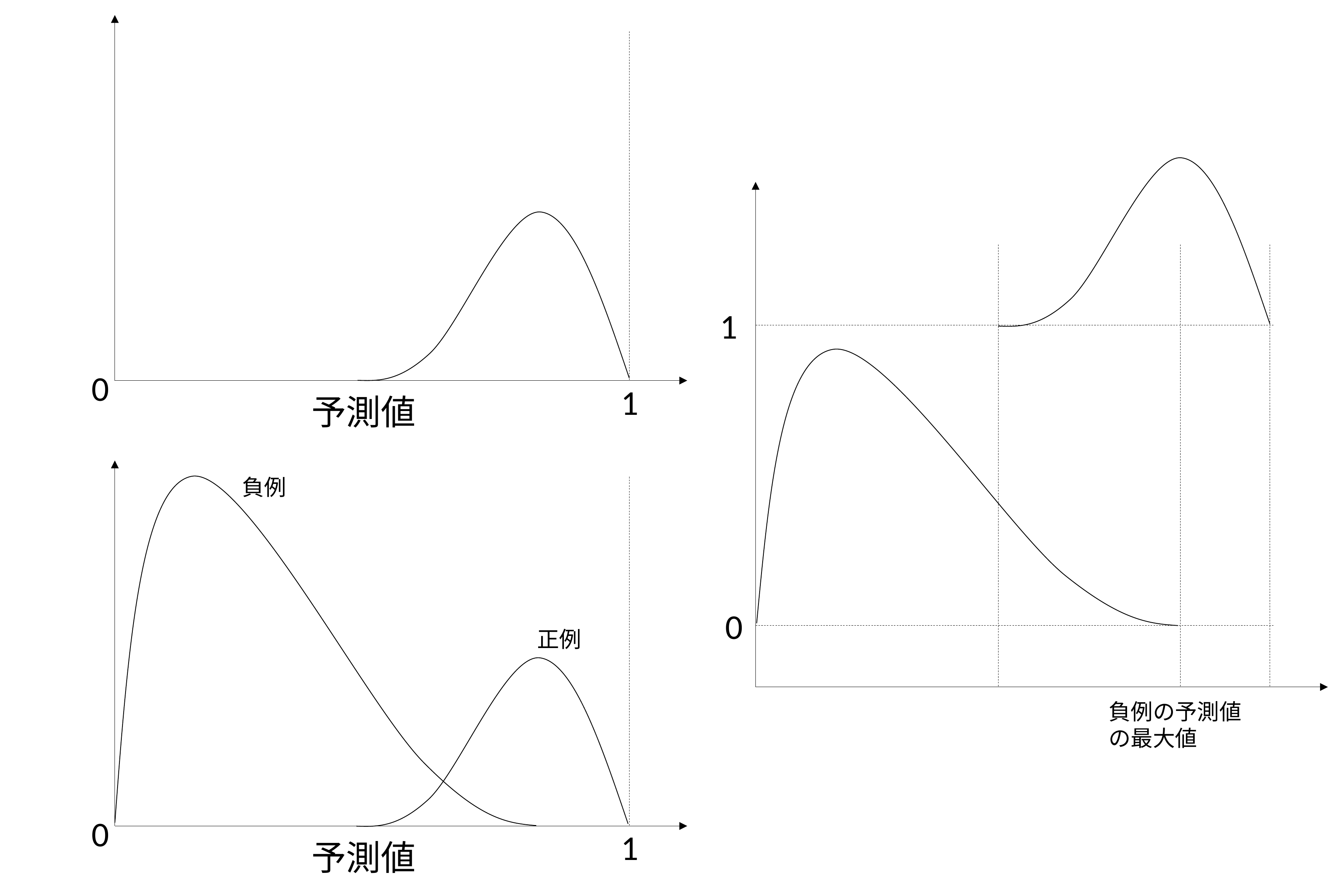

1

0
1
予測値
負例

0
正例

負例の予測値の最大値
0
1
予測値